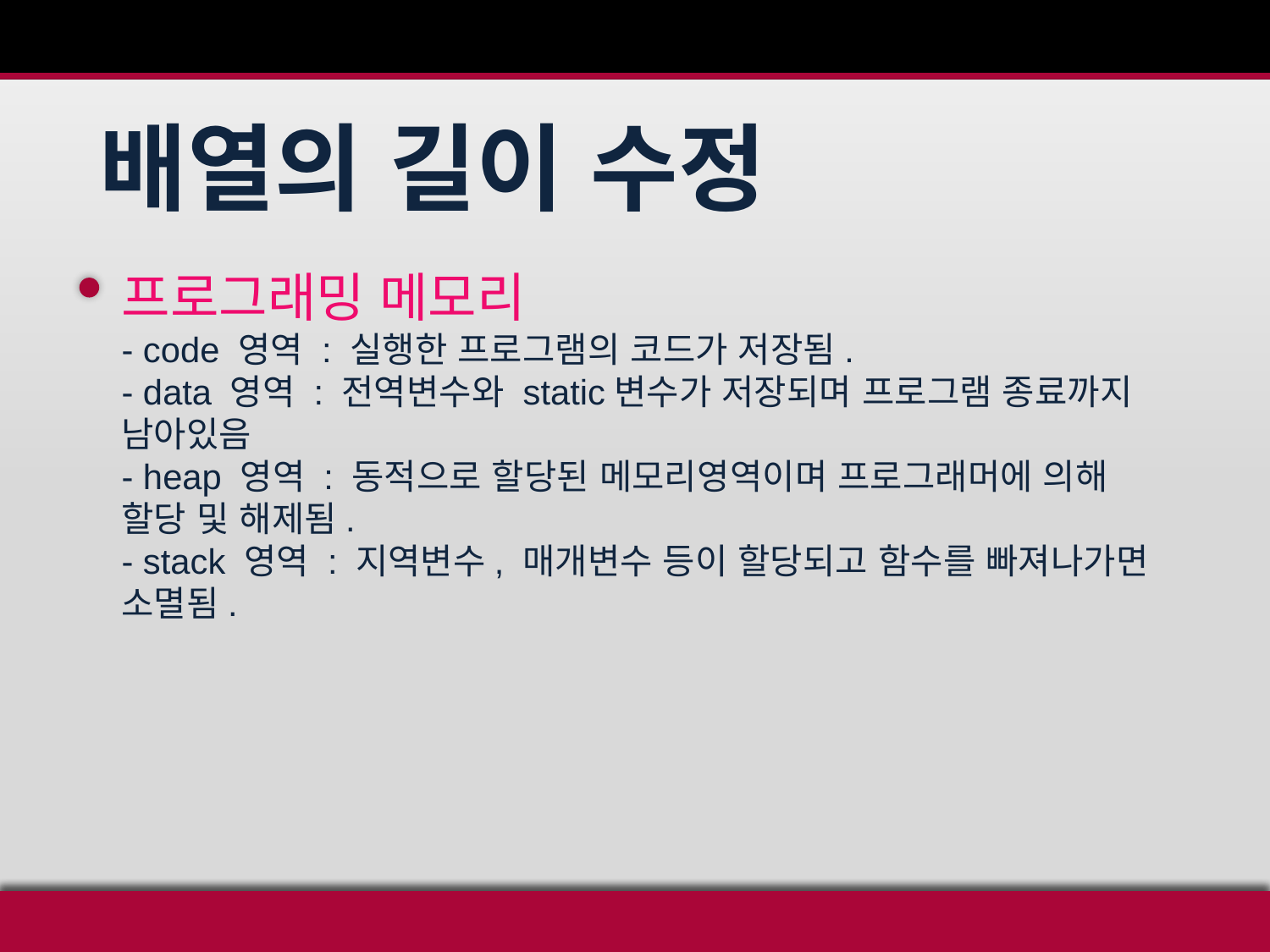

배열의 길이 수정
프로그래밍 메모리
- code 영역 : 실행한 프로그램의 코드가 저장됨.
- data 영역 : 전역변수와 static변수가 저장되며 프로그램 종료까지 남아있음
- heap 영역 : 동적으로 할당된 메모리영역이며 프로그래머에 의해 할당 및 해제됨.
- stack 영역 : 지역변수, 매개변수 등이 할당되고 함수를 빠져나가면 소멸됨.